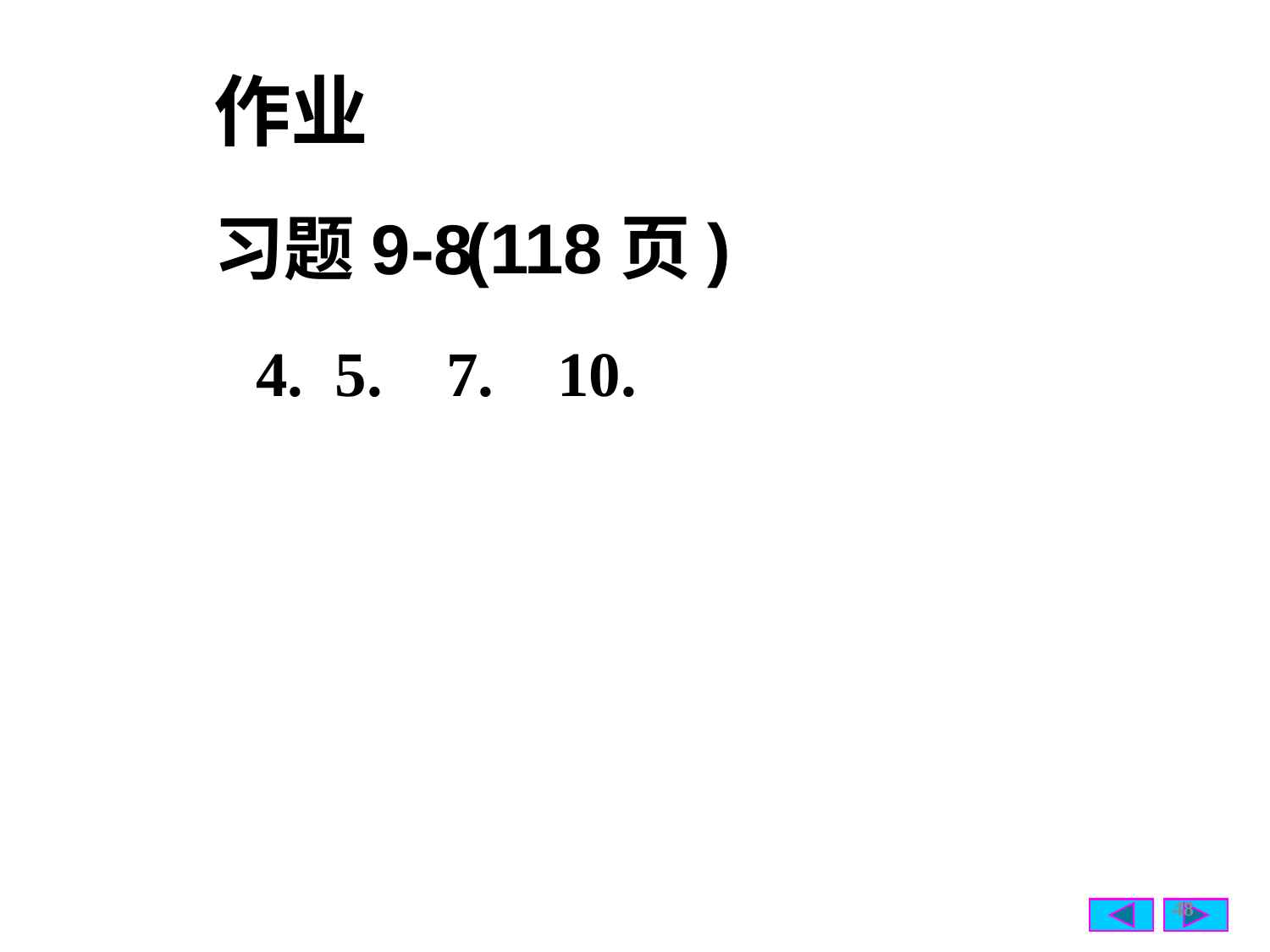

作业
(118页)
习题9-8
      4.  5.    7.    10.
48